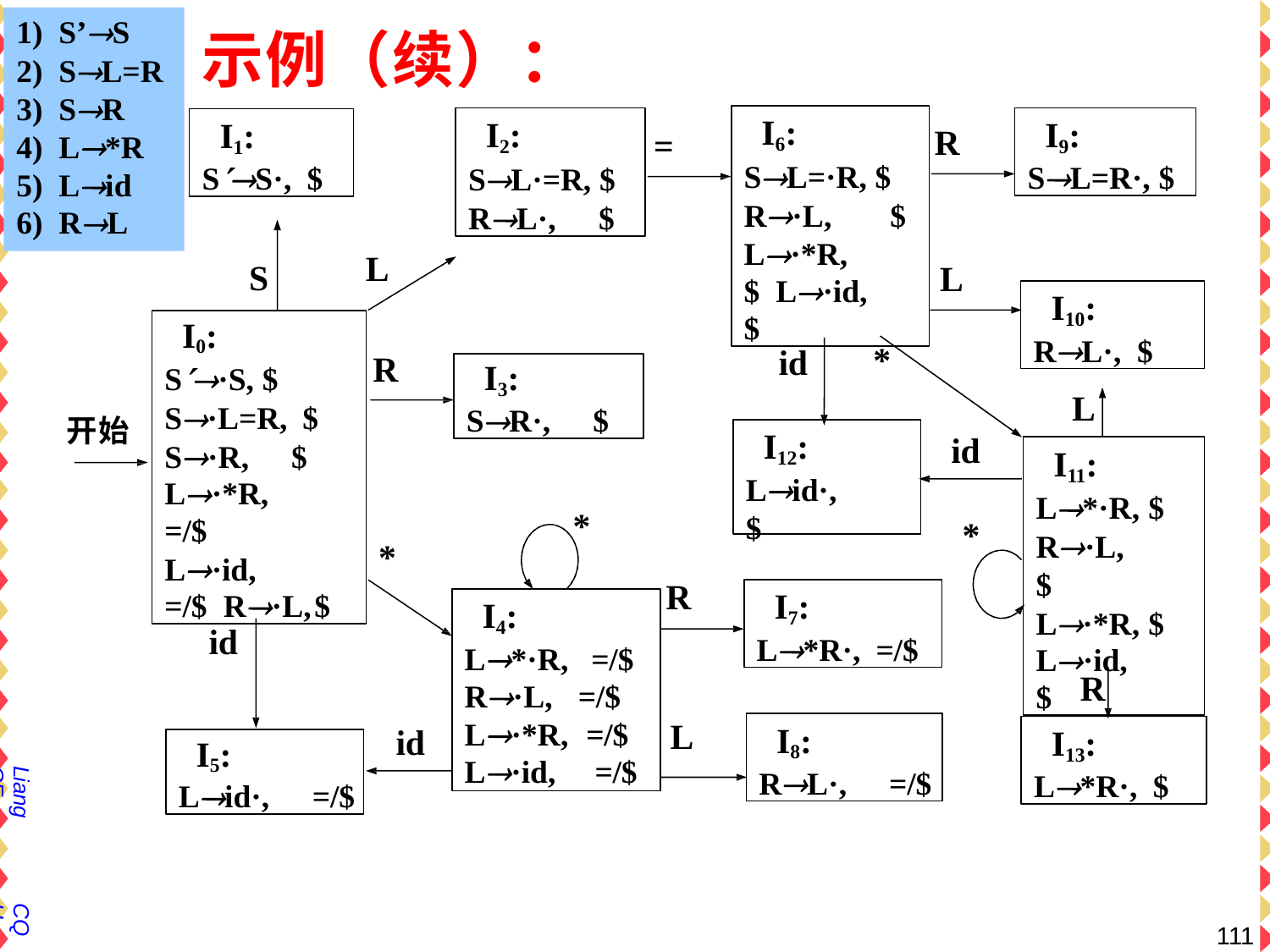

S’→S
S→L=R
S→R
L→*R
L→id
R→L
# 示例（续）：
I6:
S→L=·R, $  R→·L,	$
L→·*R,	$  L→·id,		$
I2:
S→L·=R, $  R→L·,	$
I9:
S→L=R·, $
I1:
S′→S·, $
R
=

L
S
L

I10:
R→L·, $

I0:
S′→·S, $  S→·L=R, $
S→·R,	$  L→·*R,		=/$
L→·id,		=/$  R→·L,	$

*

id
R
I3:
S→R·,	$
L

开始

I12:
L→id·,	$
id
I11:
L→*·R, $  R→·L,	$
L→·*R, $  L→·id,	$

*
*

*

R

I7:
L→*R·, =/$
I4:
L→*·R,  =/$
R→·L, =/$  L→·*R, =/$  L→·id,    =/$
id

R

L
I8:
R→L·,	=/$
I13:
L→*R·, $
id
I5:
L→id·,	=/$
Liang GE

CQU
111